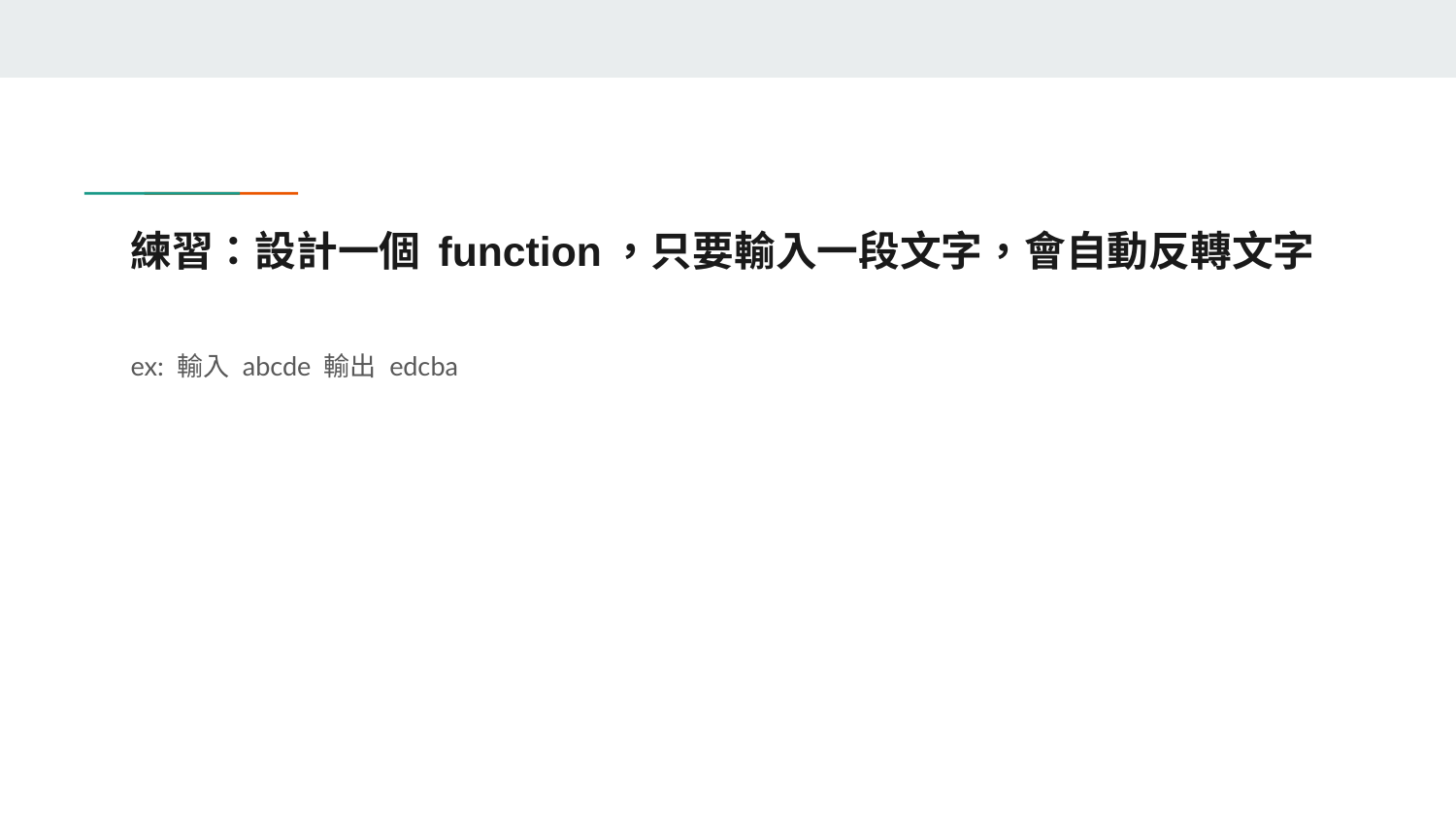

# 練習：設計一個 function，只要輸入一段文字，會自動反轉文字
ex: 輸入 abcde 輸出 edcba